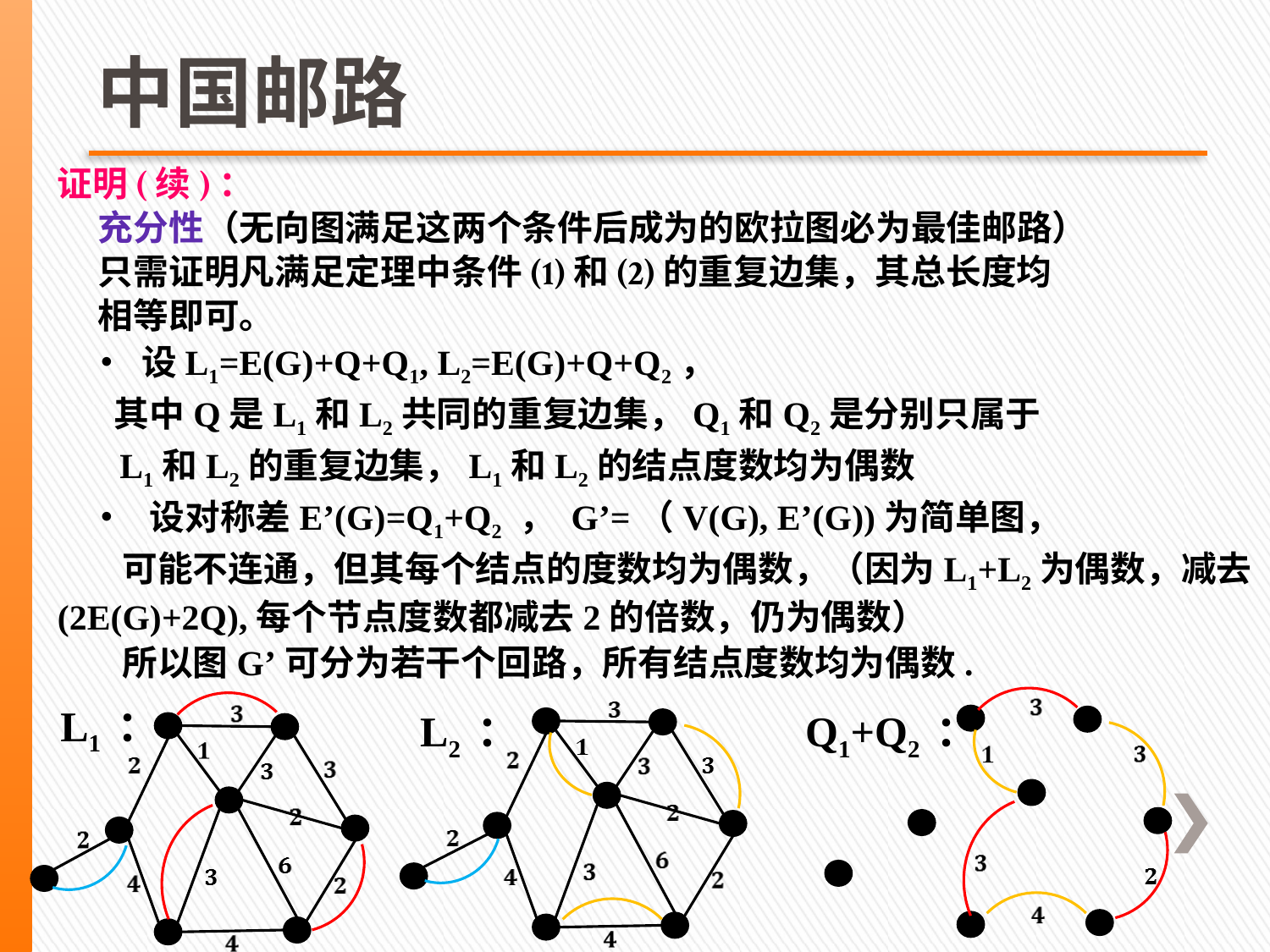

中国邮路
证明(续)：
    充分性（无向图满足这两个条件后成为的欧拉图必为最佳邮路）
    只需证明凡满足定理中条件(1)和(2)的重复边集，其总长度均
    相等即可。
    • 设L1=E(G)+Q+Q1, L2=E(G)+Q+Q2，
      其中Q是L1和L2共同的重复边集，Q1和Q2是分别只属于
       L1和L2的重复边集，L1和L2的结点度数均为偶数
    •  设对称差E’(G)=Q1+Q2 ， G’=（V(G), E’(G))为简单图，
       可能不连通，但其每个结点的度数均为偶数，（因为L1+L2为偶数，减去(2E(G)+2Q),每个节点度数都减去2的倍数，仍为偶数）
       所以图G’可分为若干个回路，所有结点度数均为偶数.

Q1+Q2 ：

L2 ：

L1 ：